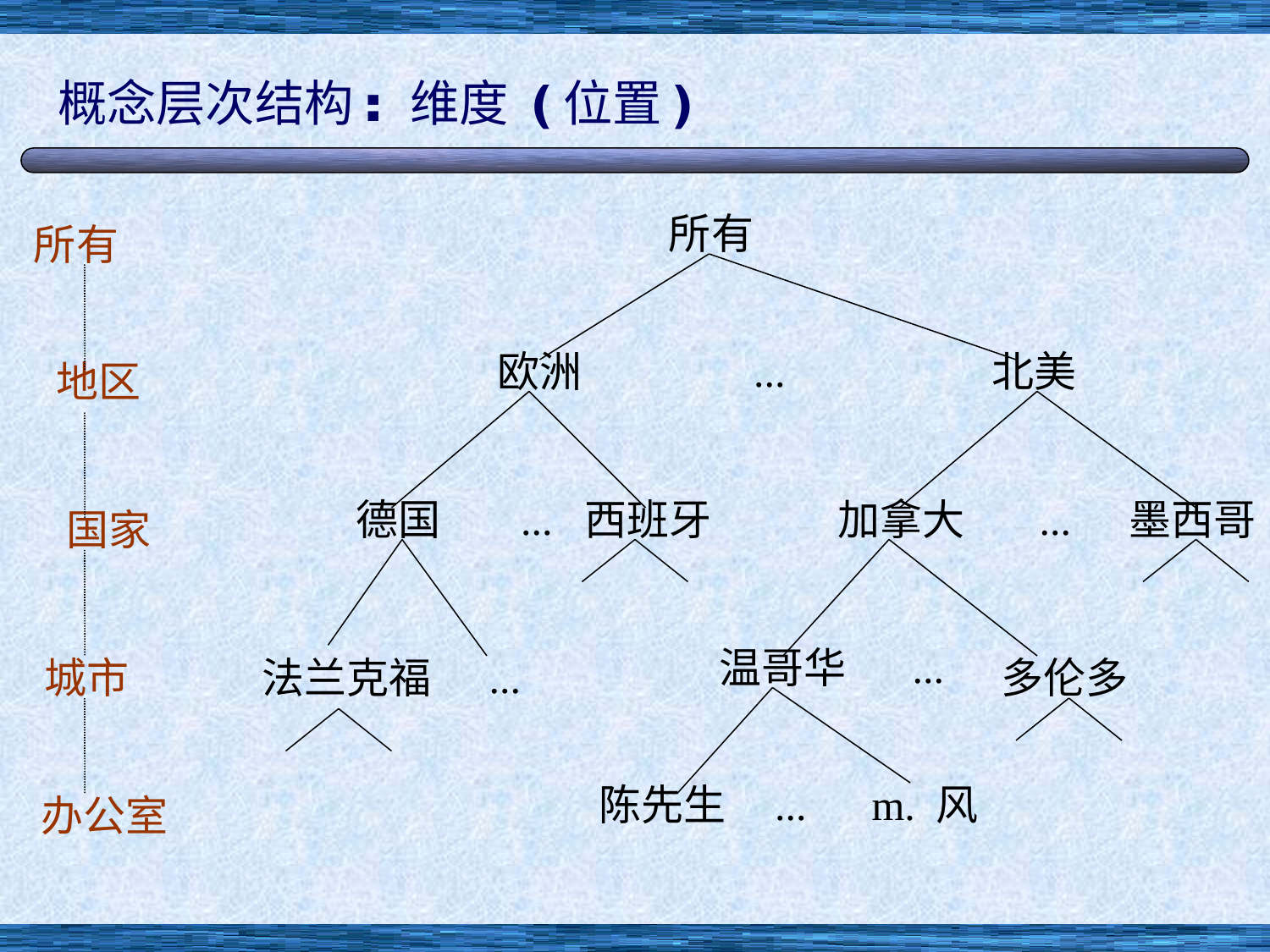

# 概念层次结构: 维度 (位置)
所有
所有

欧洲
...
北美
地区

德国
...
西班牙
加拿大
...
墨西哥
国家

温哥华
...
城市
法兰克福
...
多伦多

陈先生
...
m. 风
办公室